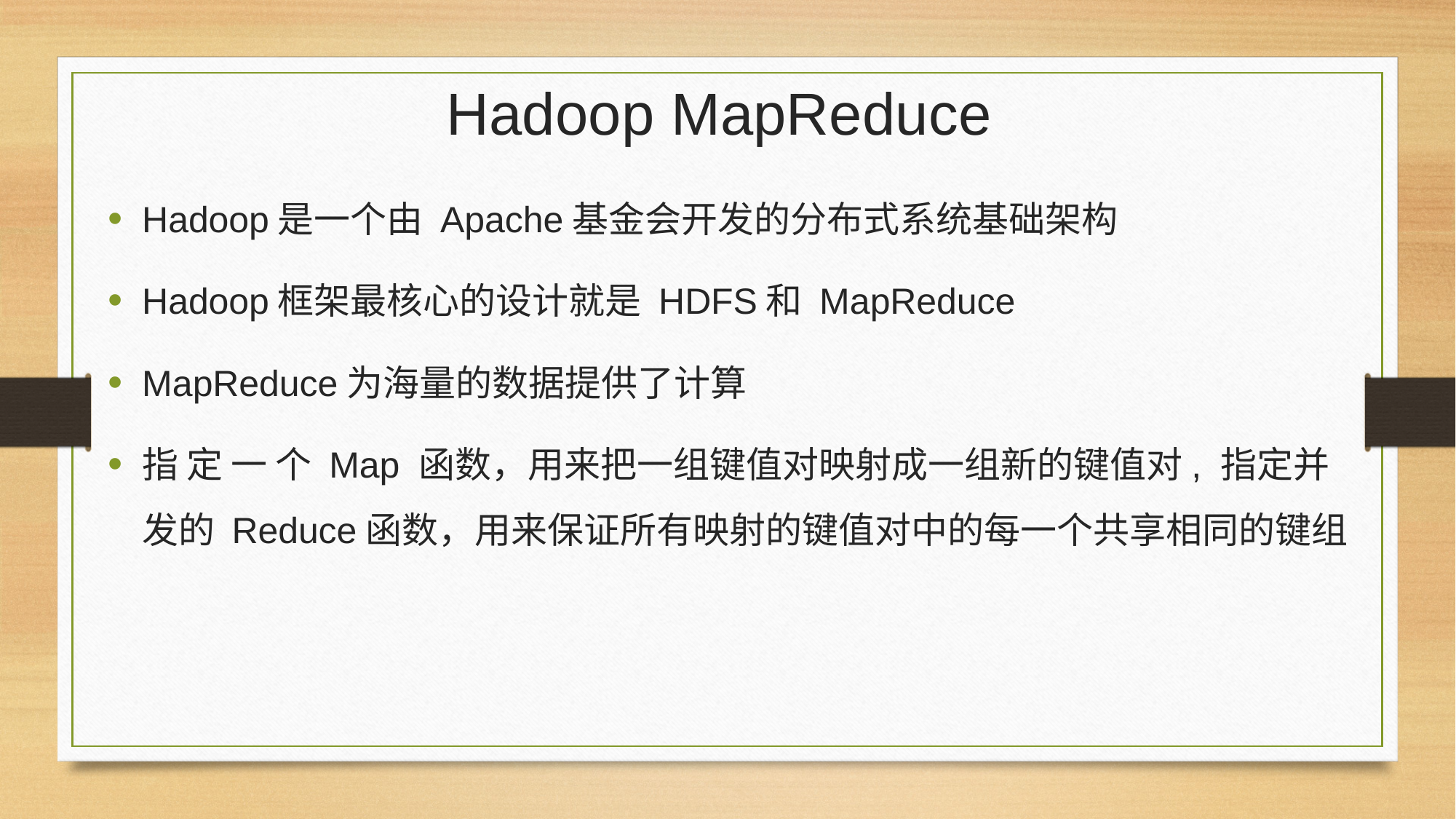

# Hadoop MapReduce
Hadoop是一个由 Apache基金会开发的分布式系统基础架构
Hadoop框架最核心的设计就是 HDFS和 MapReduce
MapReduce为海量的数据提供了计算
指 定 一 个 Map 函数，用来把一组键值对映射成一组新的键值对, 指定并发的 Reduce函数，用来保证所有映射的键值对中的每一个共享相同的键组